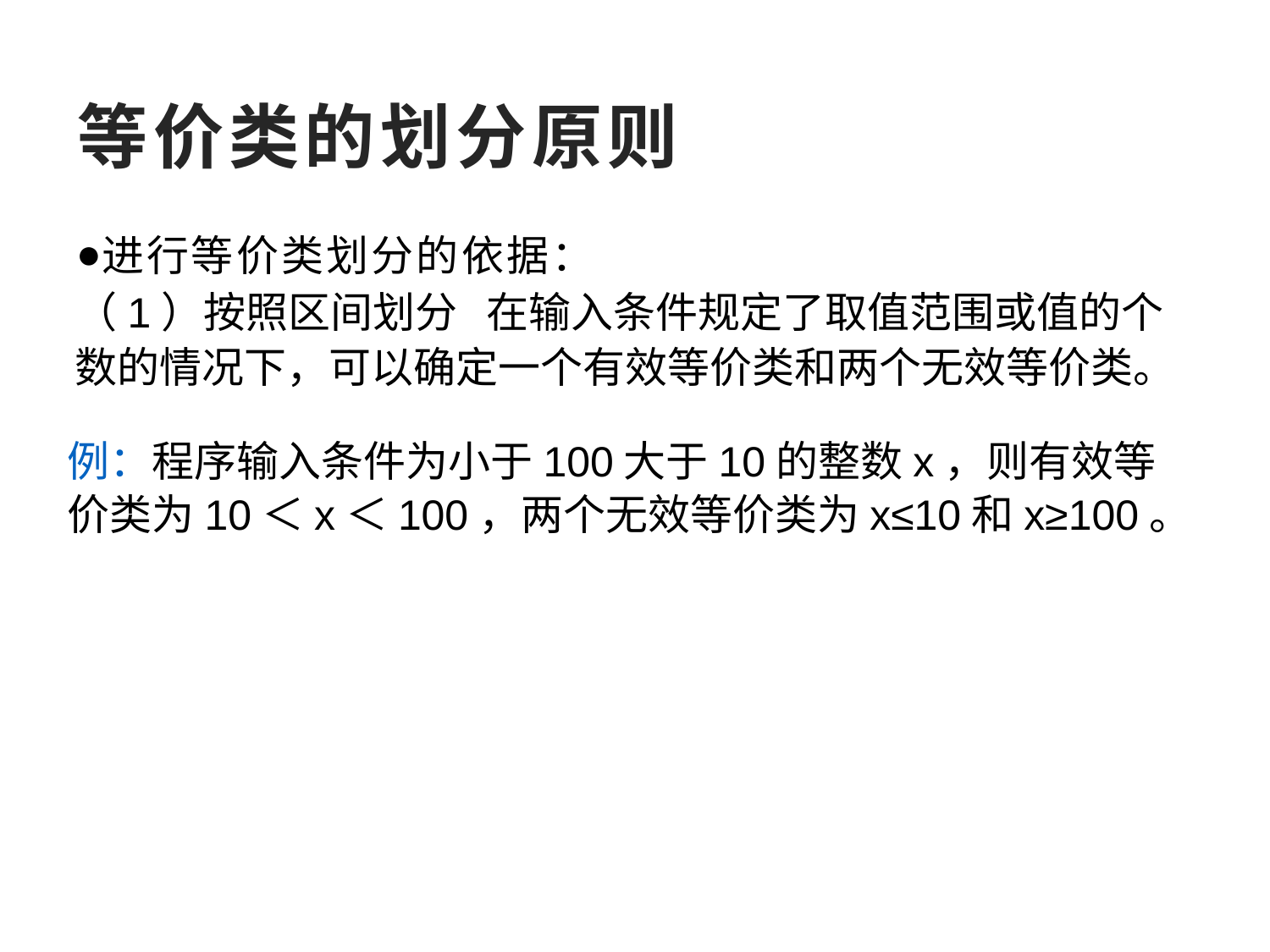

# 等价类的划分原则
进行等价类划分的依据：
（1）按照区间划分   在输入条件规定了取值范围或值的个数的情况下，可以确定一个有效等价类和两个无效等价类。
例：程序输入条件为小于100大于10的整数x，则有效等价类为10＜x＜100，两个无效等价类为x≤10和x≥100。